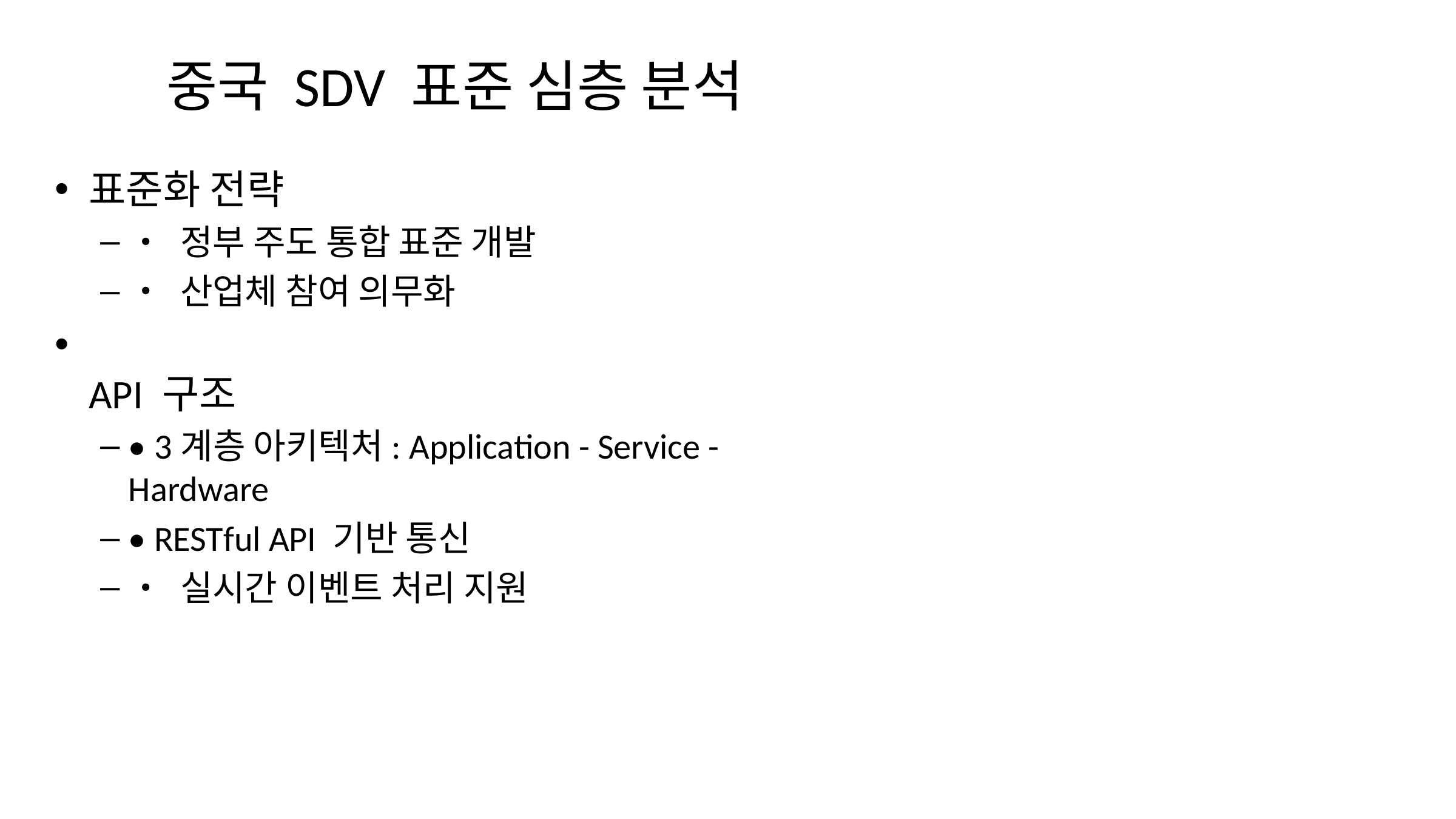

# 중국 SDV 표준 심층 분석
표준화 전략
• 정부 주도 통합 표준 개발
• 산업체 참여 의무화
API 구조
• 3계층 아키텍처: Application - Service - Hardware
• RESTful API 기반 통신
• 실시간 이벤트 처리 지원